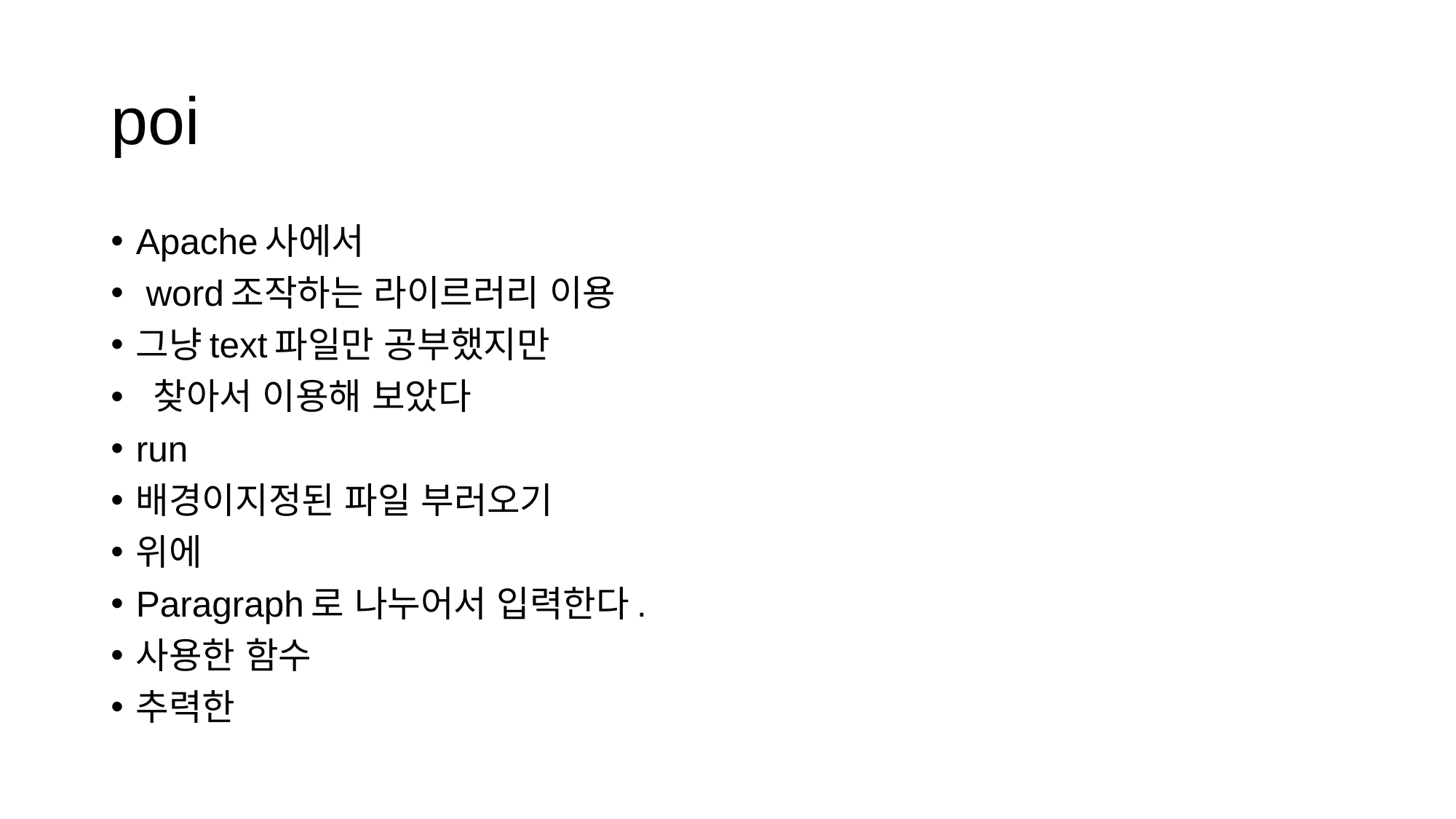

# poi
Apache사에서
 word조작하는 라이르러리 이용
그냥text파일만 공부했지만
 찾아서 이용해 보았다
run
배경이지정된 파일 부러오기
위에
Paragraph로 나누어서 입력한다.
사용한 함수
추력한